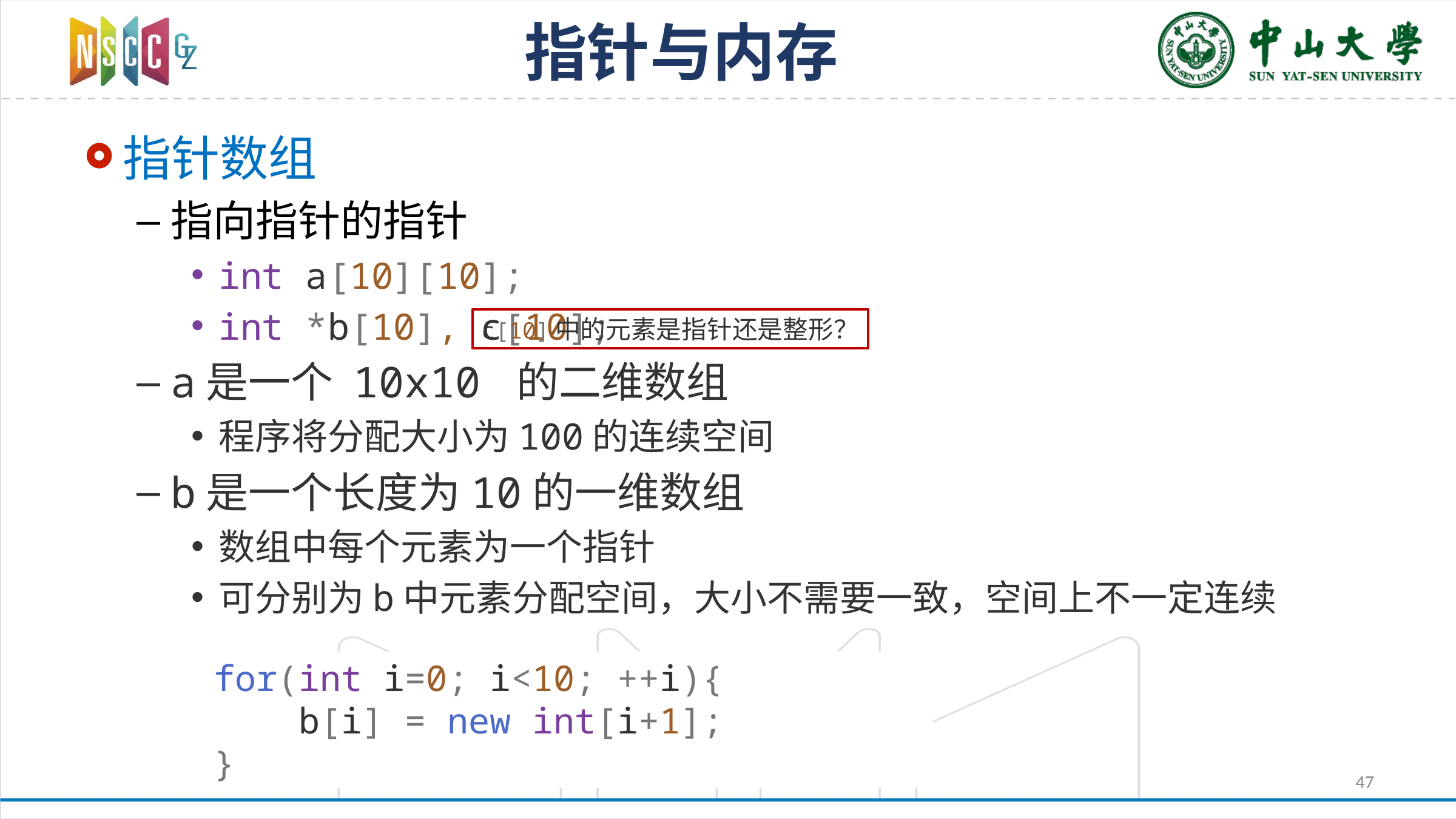

# 指针与内存
指针数组
指向指针的指针
int a[10][10];
int *b[10], c[10];
a是一个 10x10 的二维数组
程序将分配大小为100的连续空间
b是一个长度为10的一维数组
数组中每个元素为一个指针
可分别为b中元素分配空间，大小不需要一致，空间上不一定连续

c[10]中的元素是指针还是整形？
for(int i=0; i<10; ++i){
    b[i] = new int[i+1];
}
47